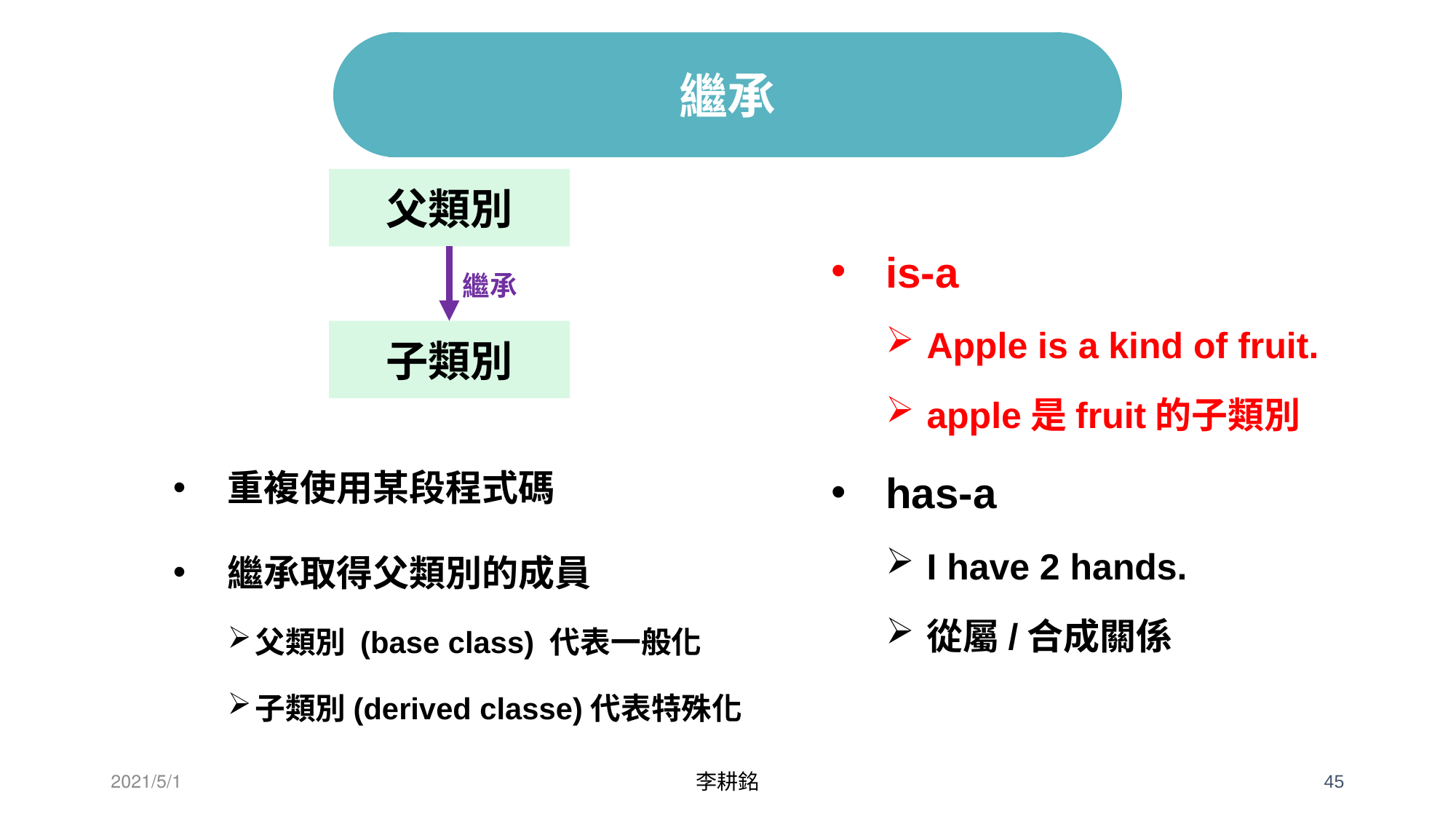

# 繼承
父類別
is-a
Apple is a kind of fruit.
apple是fruit的子類別
has-a
I have 2 hands.
從屬/合成關係
繼承
子類別
重複使用某段程式碼
繼承取得父類別的成員
父類別 (base class) 代表一般化
子類別(derived classe)代表特殊化
2021/5/1
李耕銘
 45